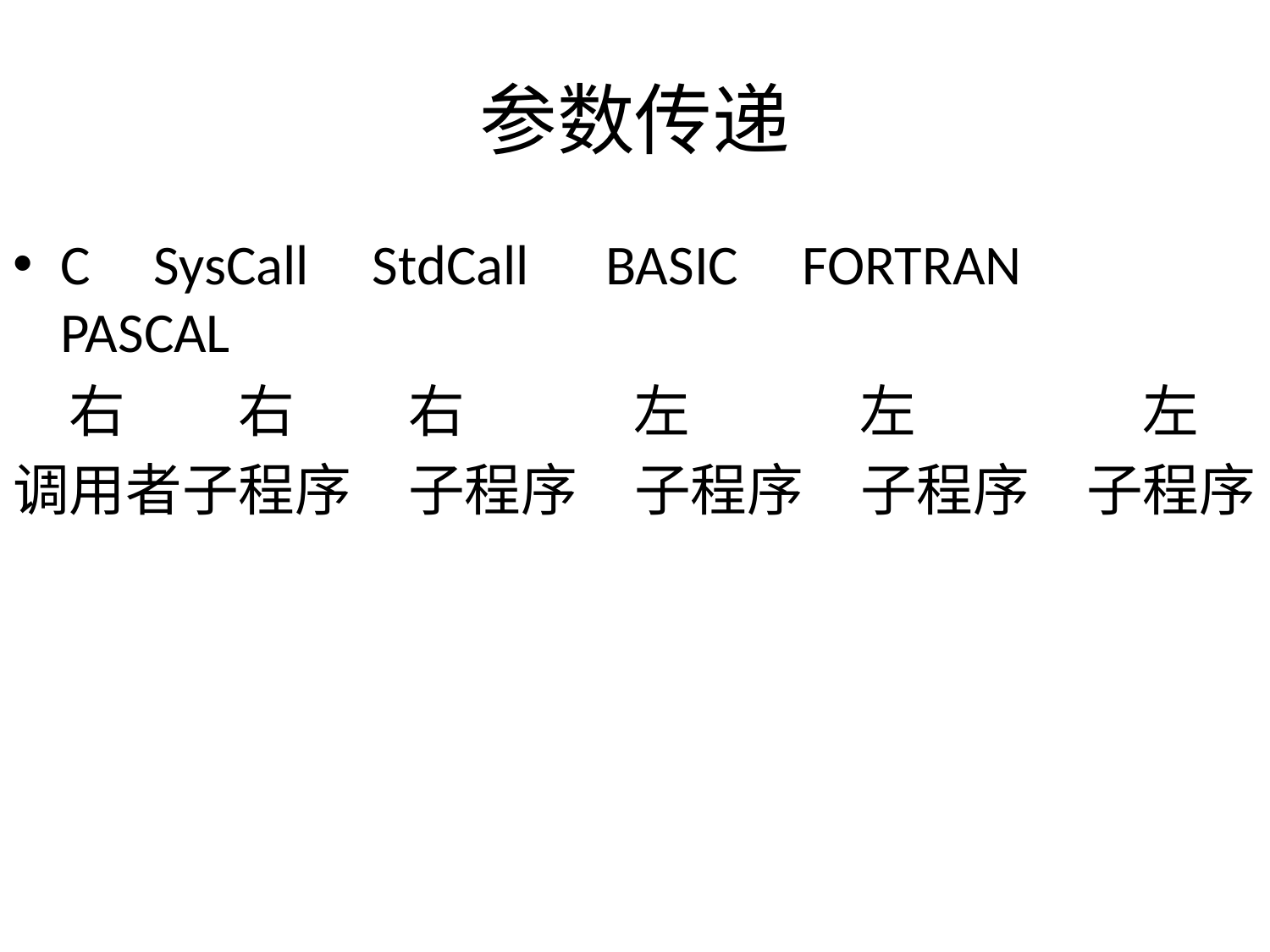

# 参数传递
C     SysCall     StdCall      BASIC     FORTRAN　PASCAL
　右　　右　　右　　　左　　　左　　　　左
调用者子程序　子程序　子程序　子程序　子程序